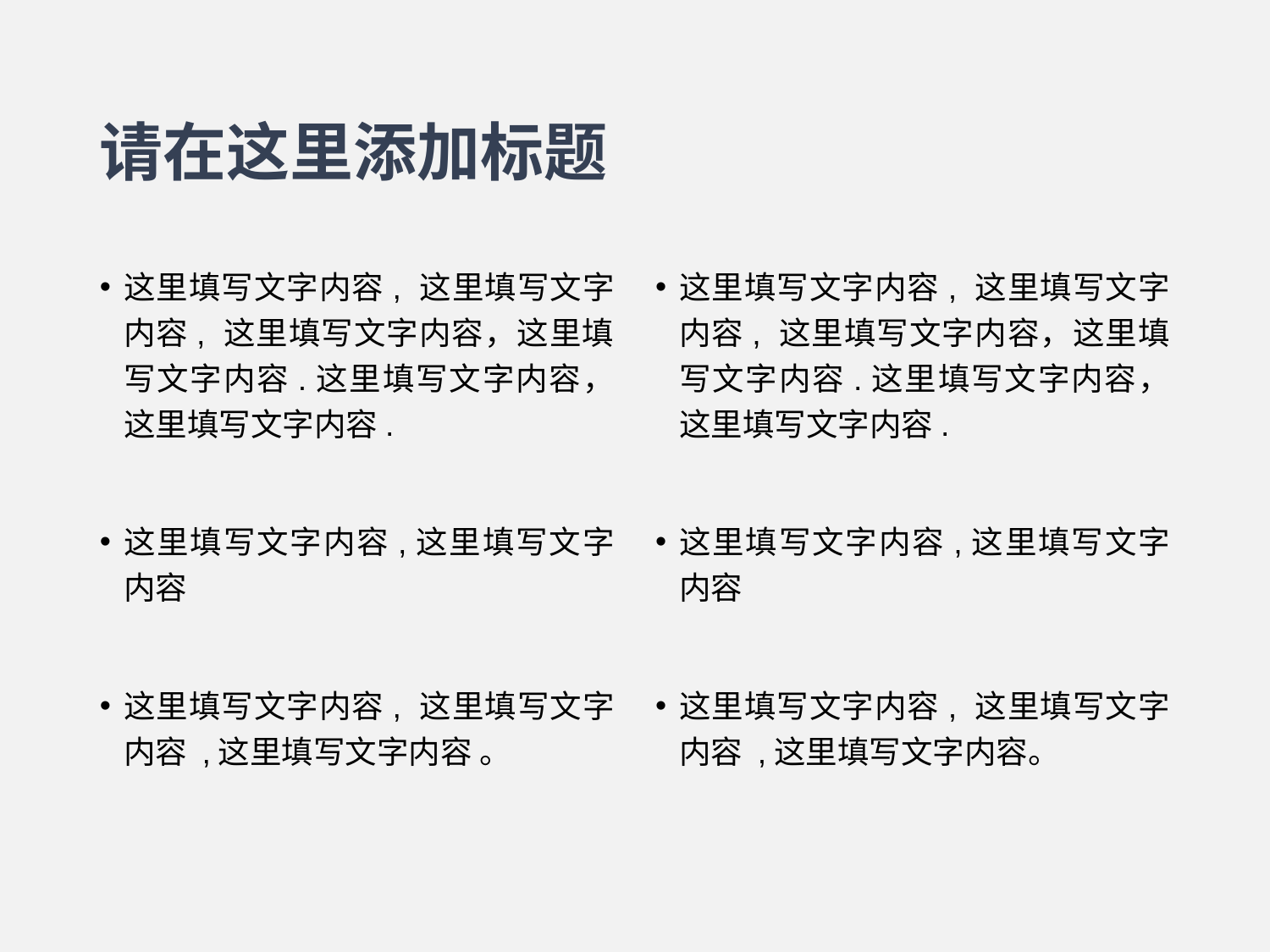

# 请在这里添加标题
这里填写文字内容, 这里填写文字内容, 这里填写文字内容，这里填写文字内容.这里填写文字内容，这里填写文字内容.

这里填写文字内容,这里填写文字内容

这里填写文字内容, 这里填写文字内容 ,这里填写文字内容 。
这里填写文字内容, 这里填写文字内容, 这里填写文字内容，这里填写文字内容.这里填写文字内容，这里填写文字内容.

这里填写文字内容,这里填写文字内容

这里填写文字内容, 这里填写文字内容 ,这里填写文字内容。